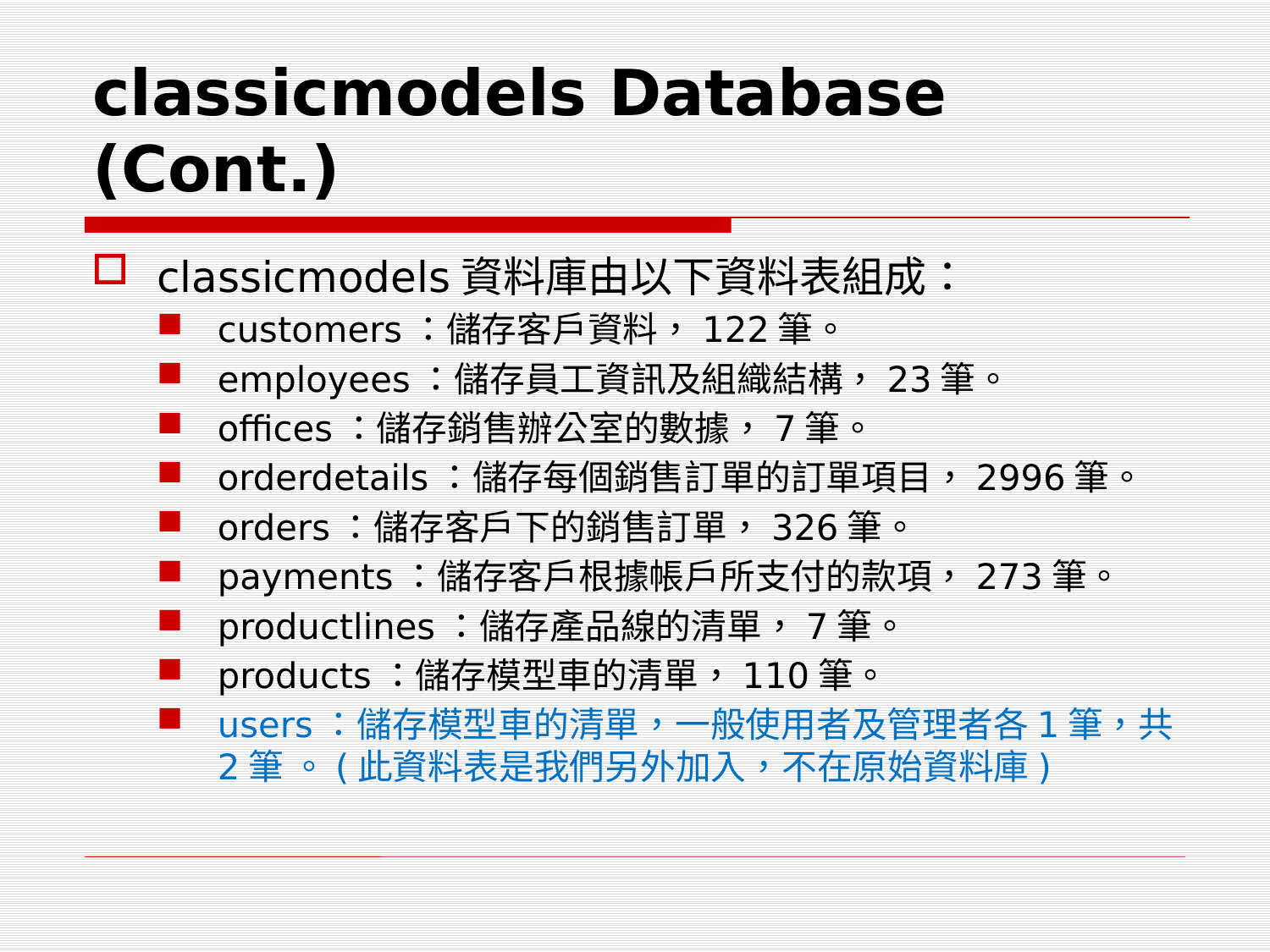

# classicmodels Database (Cont.)
classicmodels資料庫由以下資料表組成：
customers：儲存客戶資料，122筆。
employees：儲存員工資訊及組織結構，23筆。
offices：儲存銷售辦公室的數據，7筆。
orderdetails：儲存每個銷售訂單的訂單項目，2996筆。
orders：儲存客戶下的銷售訂單，326筆。
payments：儲存客戶根據帳戶所支付的款項，273筆。
productlines：儲存產品線的清單，7筆。
products：儲存模型車的清單，110筆。
users：儲存模型車的清單，一般使用者及管理者各1筆，共2筆 。(此資料表是我們另外加入，不在原始資料庫)